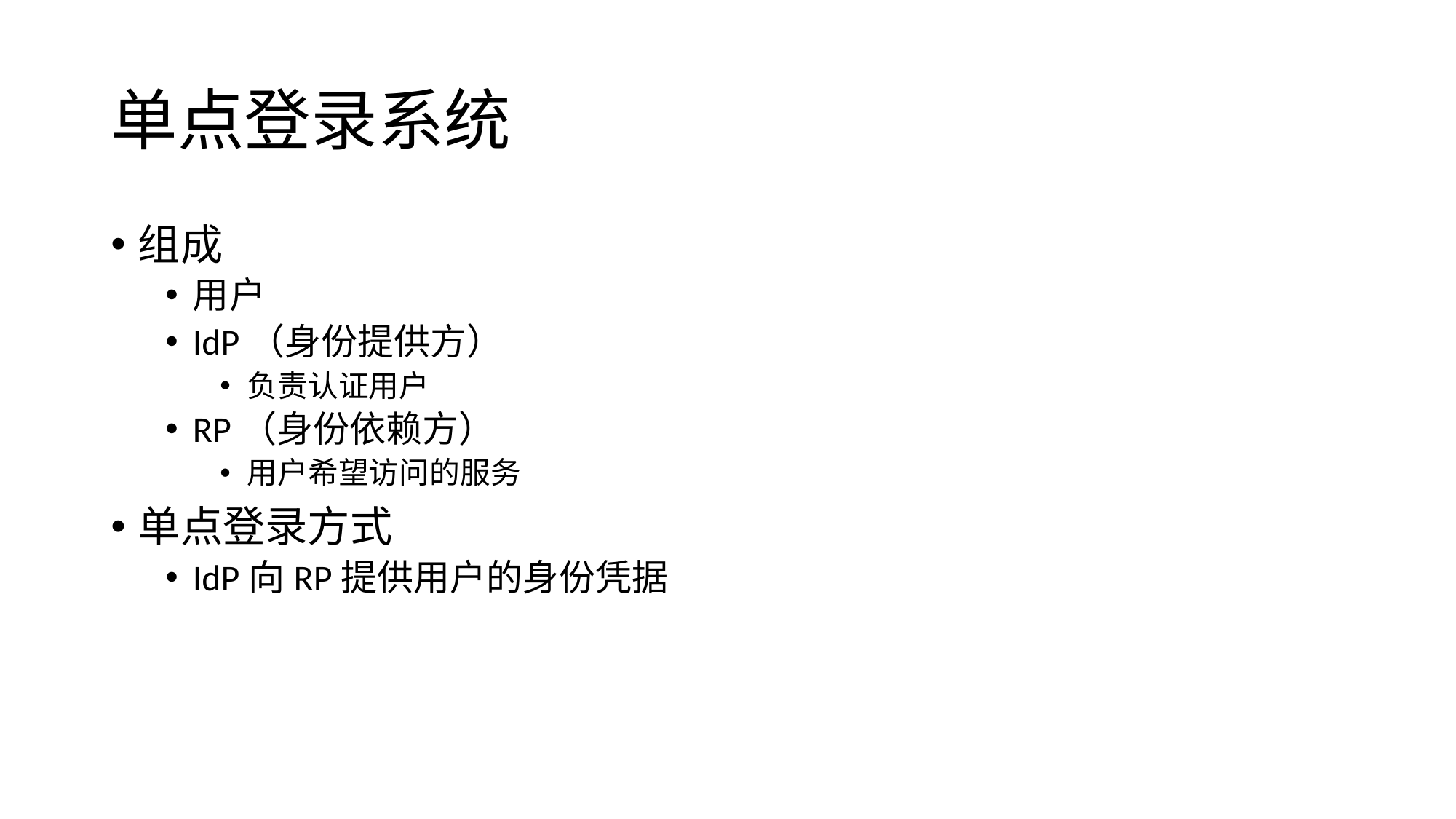

# 单点登录系统
组成
用户
IdP（身份提供方）
负责认证用户
RP（身份依赖方）
用户希望访问的服务
单点登录方式
IdP向RP提供用户的身份凭据